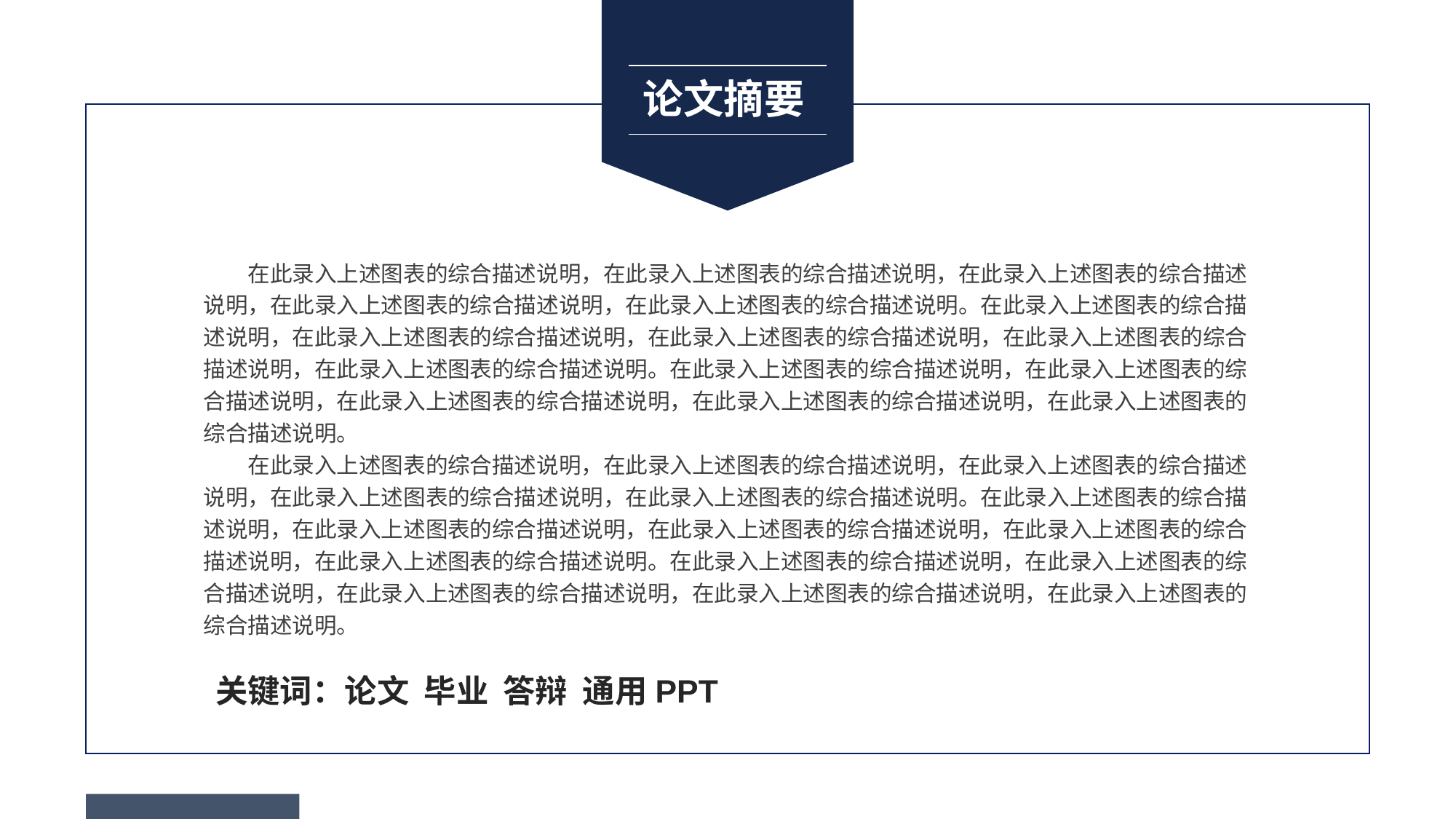

论文摘要

　　在此录入上述图表的综合描述说明，在此录入上述图表的综合描述说明，在此录入上述图表的综合描述说明，在此录入上述图表的综合描述说明，在此录入上述图表的综合描述说明。在此录入上述图表的综合描述说明，在此录入上述图表的综合描述说明，在此录入上述图表的综合描述说明，在此录入上述图表的综合描述说明，在此录入上述图表的综合描述说明。在此录入上述图表的综合描述说明，在此录入上述图表的综合描述说明，在此录入上述图表的综合描述说明，在此录入上述图表的综合描述说明，在此录入上述图表的综合描述说明。
　　在此录入上述图表的综合描述说明，在此录入上述图表的综合描述说明，在此录入上述图表的综合描述说明，在此录入上述图表的综合描述说明，在此录入上述图表的综合描述说明。在此录入上述图表的综合描述说明，在此录入上述图表的综合描述说明，在此录入上述图表的综合描述说明，在此录入上述图表的综合描述说明，在此录入上述图表的综合描述说明。在此录入上述图表的综合描述说明，在此录入上述图表的综合描述说明，在此录入上述图表的综合描述说明，在此录入上述图表的综合描述说明，在此录入上述图表的综合描述说明。
关键词：论文  毕业  答辩  通用PPT